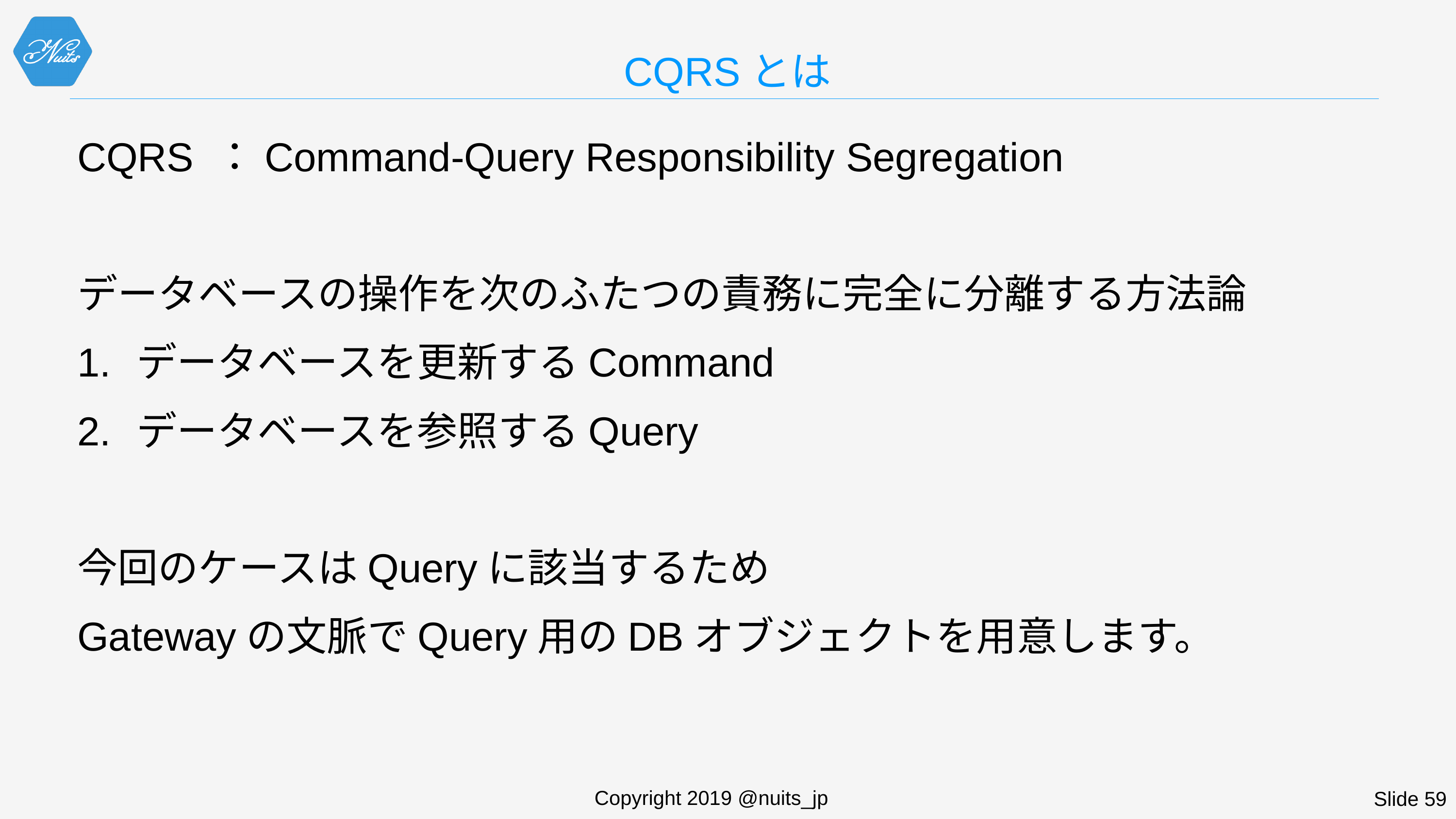

# CQRSとは
CQRS ：Command-Query Responsibility Segregation

データベースの操作を次のふたつの責務に完全に分離する方法論
データベースを更新するCommand
データベースを参照するQuery

今回のケースはQueryに該当するため
Gatewayの文脈でQuery用のDBオブジェクトを用意します。
Copyright 2019 @nuits_jp
Slide 59